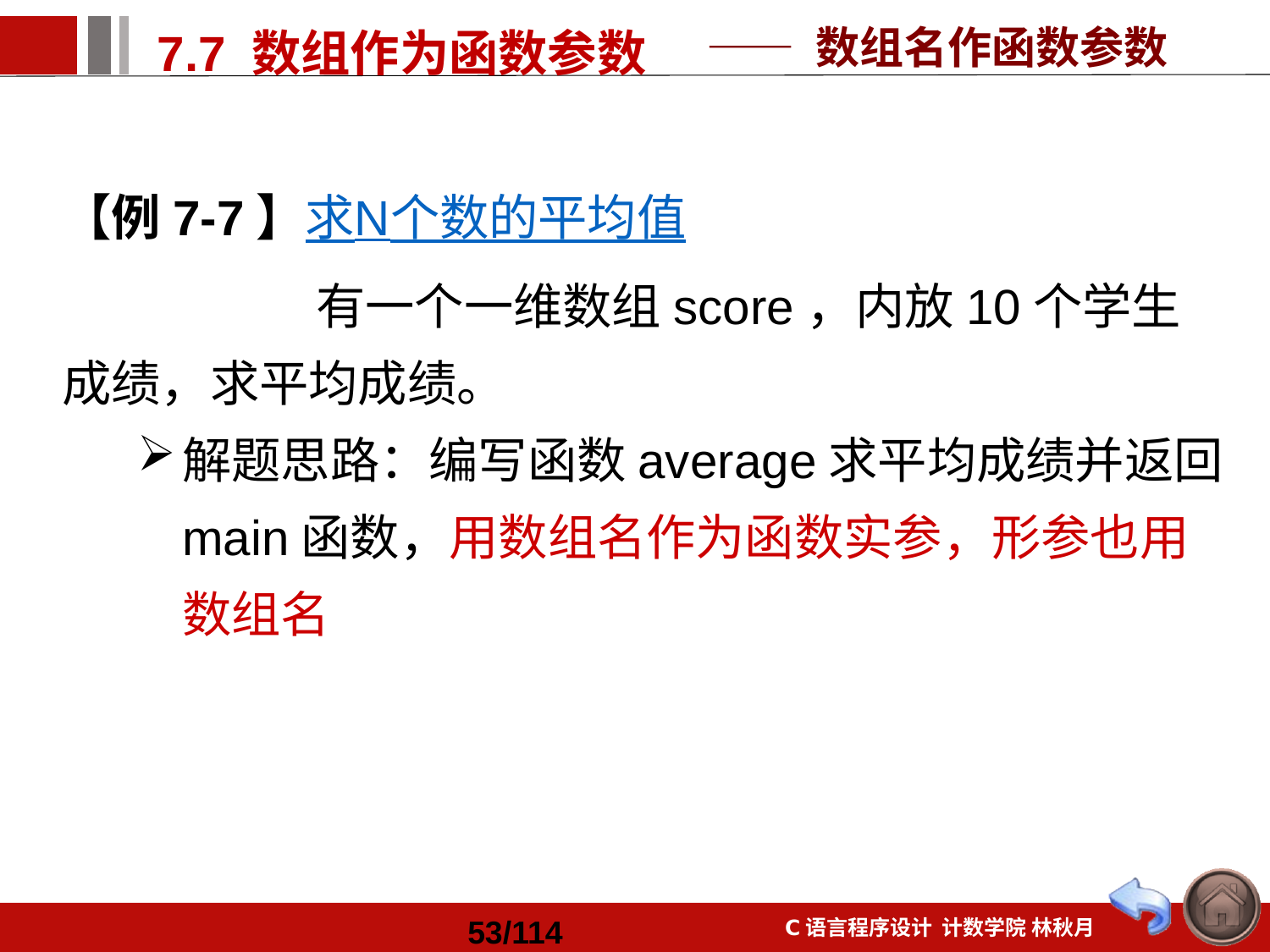

—— 数组名作函数参数
【例7-7】求N个数的平均值
 		有一个一维数组score，内放10个学生成绩，求平均成绩。
解题思路：编写函数average求平均成绩并返回main函数，用数组名作为函数实参，形参也用数组名